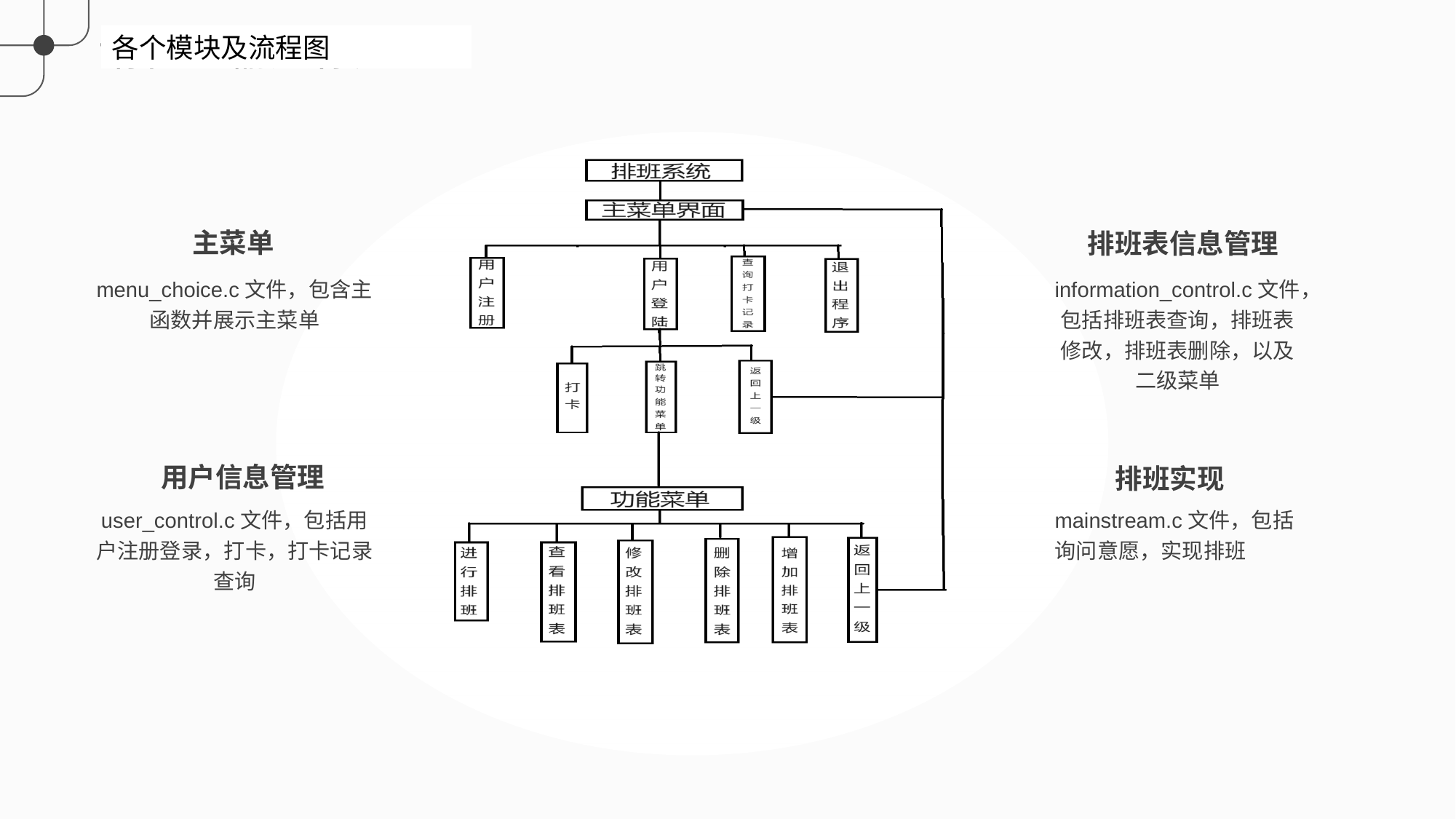

各个模块及流程图

主菜单
排班表信息管理
menu_choice.c文件，包含主函数并展示主菜单
information_control.c文件，包括排班表查询，排班表修改，排班表删除，以及二级菜单
用户信息管理
排班实现
user_control.c文件，包括用户注册登录，打卡，打卡记录查询
mainstream.c文件，包括询问意愿，实现排班